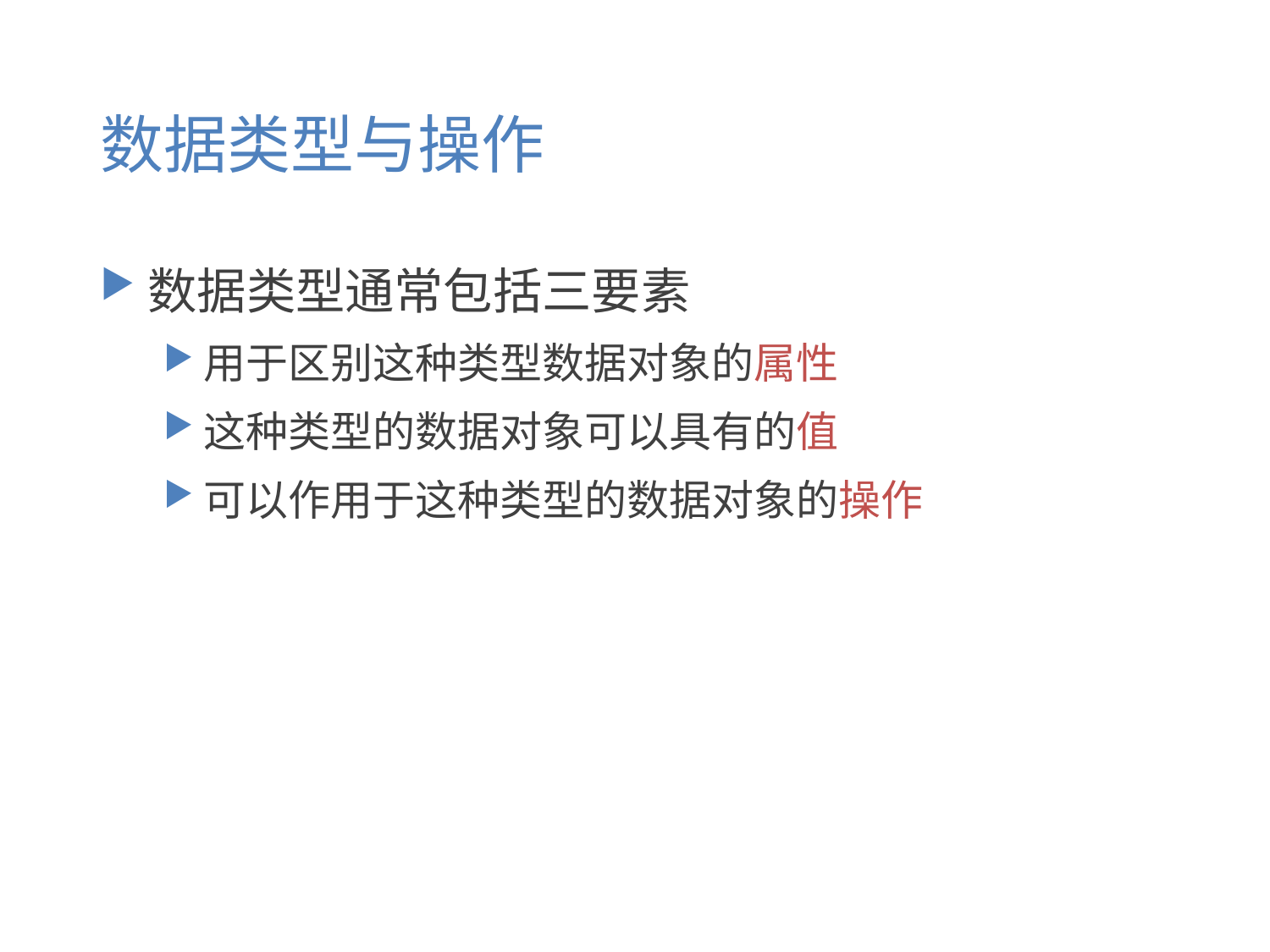

# 数据类型与操作
数据类型通常包括三要素
用于区别这种类型数据对象的属性
这种类型的数据对象可以具有的值
可以作用于这种类型的数据对象的操作